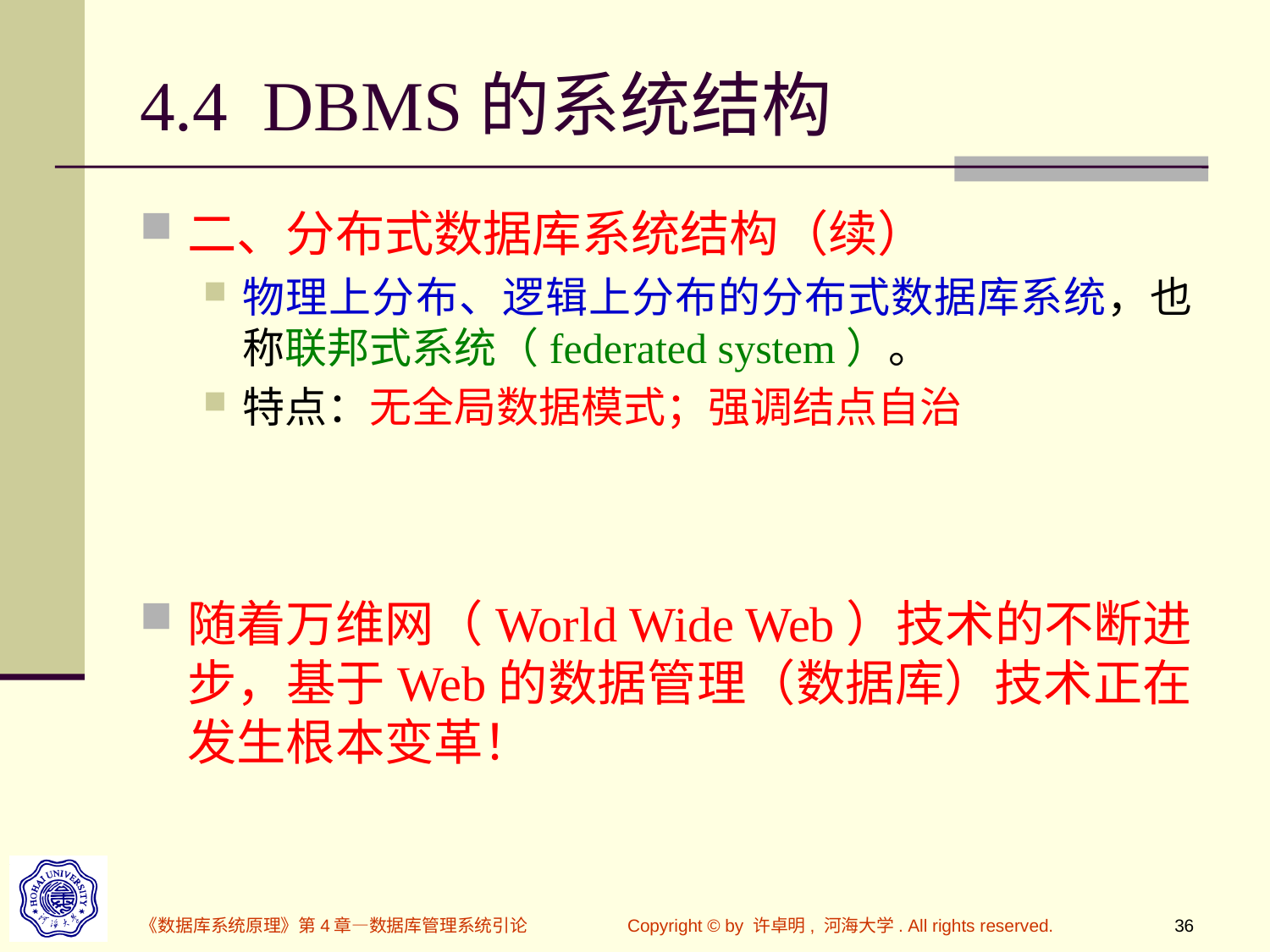

# 4.4  DBMS的系统结构
二、分布式数据库系统结构（续）
物理上分布、逻辑上分布的分布式数据库系统，也称联邦式系统（federated system）。
特点：无全局数据模式；强调结点自治

随着万维网（World Wide Web）技术的不断进步，基于Web的数据管理（数据库）技术正在发生根本变革！
《数据库系统原理》第4章—数据库管理系统引论
Copyright © by 许卓明, 河海大学. All rights reserved.
36